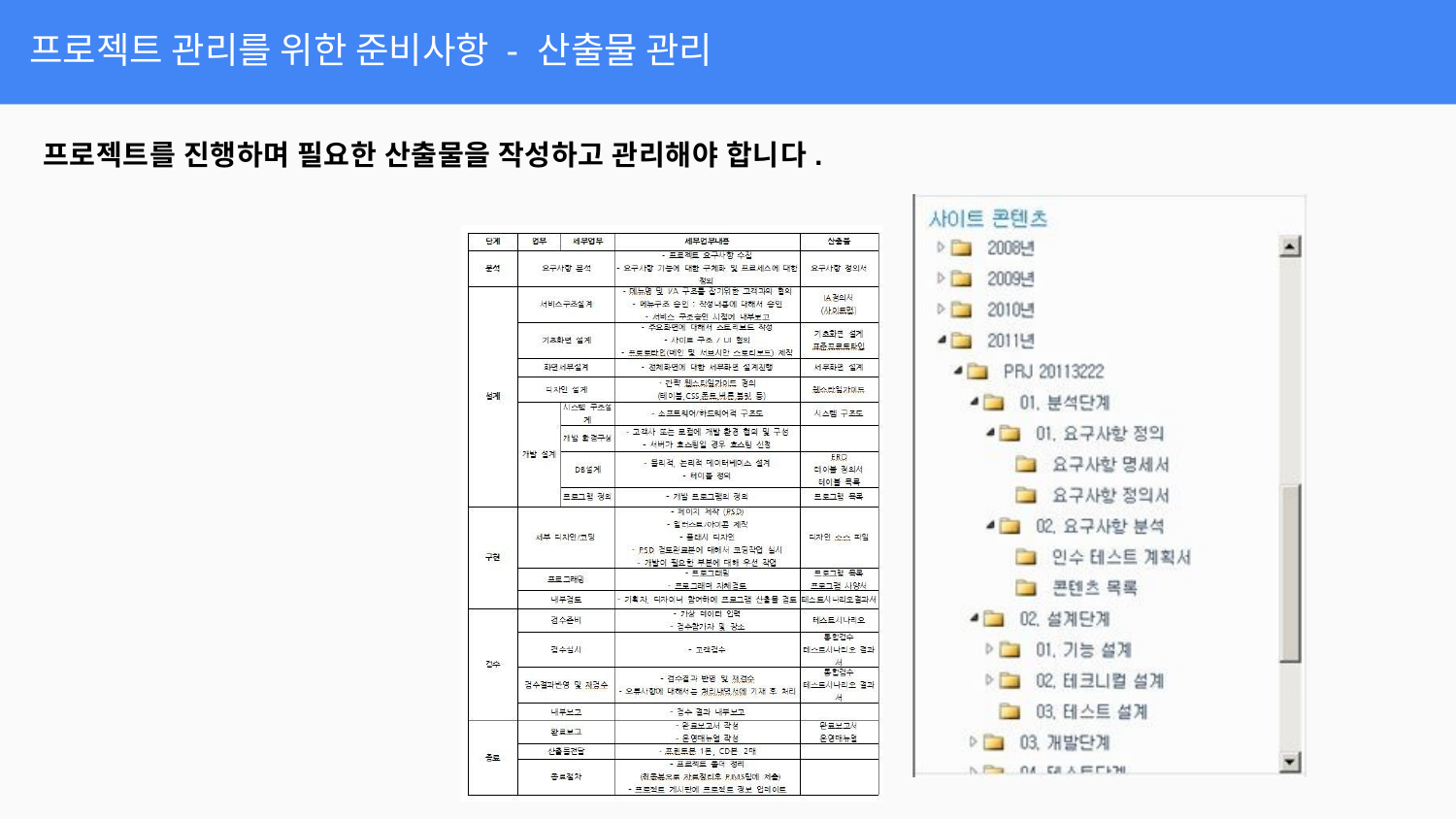

프로젝트 관리를 위한 준비사항 - 산출물 관리
프로젝트를 진행하며 필요한 산출물을 작성하고 관리해야 합니다.